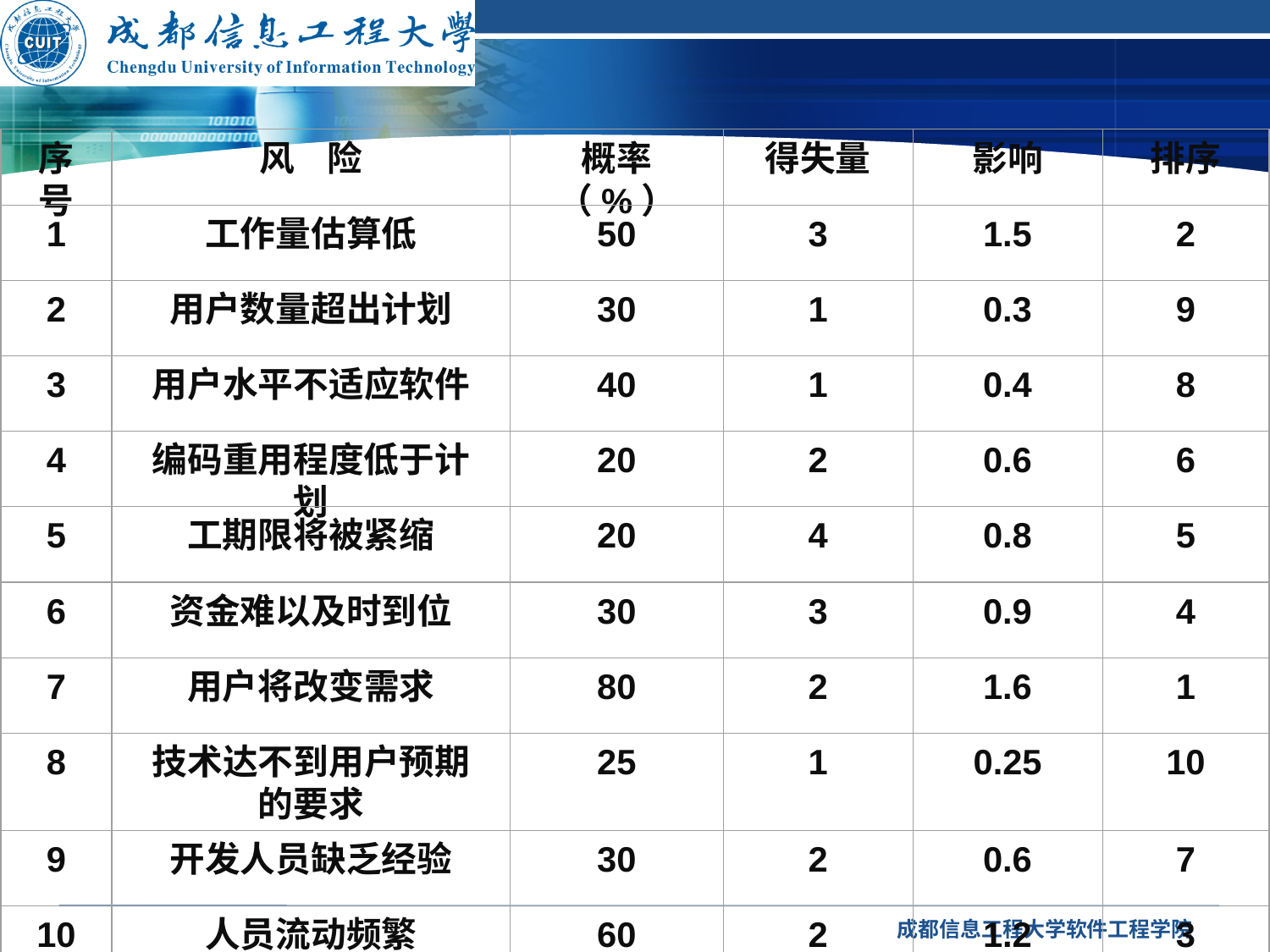

序号

风    险

概率（%）

得失量

影响

排序

1

工作量估算低

50

3

1.5

2

2

用户数量超出计划

30

1

0.3

9

3

用户水平不适应软件

40

1

0.4

8

4

编码重用程度低于计划

20

2

0.6

6

5

工期限将被紧缩

20

4

0.8

5

6

资金难以及时到位

30

3

0.9

4

7

用户将改变需求

80

2

1.6

1

8

技术达不到用户预期的要求

25

1

0.25

10

9

开发人员缺乏经验

30

2

0.6

7

10

人员流动频繁

60

2

1.2

3